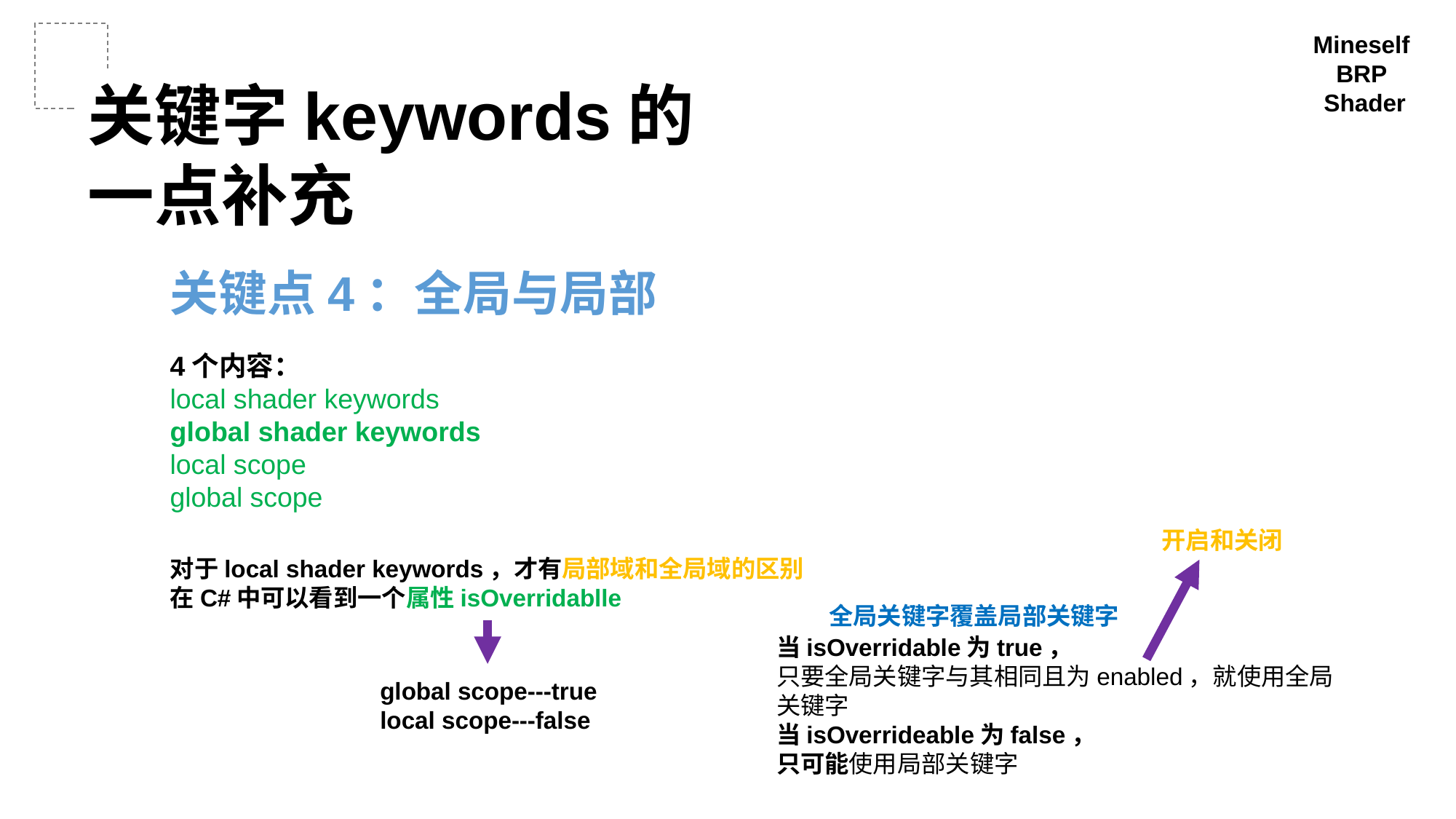

Mineself
BRP
Shader

关键字keywords的一点补充
关键点4：全局与局部
4个内容：
local shader keywords
global shader keywords
local scope
global scope
开启和关闭
对于local shader keywords，才有局部域和全局域的区别
在C#中可以看到一个属性isOverridablle

全局关键字覆盖局部关键字
当isOverridable为true，
只要全局关键字与其相同且为enabled，就使用全局关键字
当isOverrideable为false，
只可能使用局部关键字
global scope---true
local scope---false